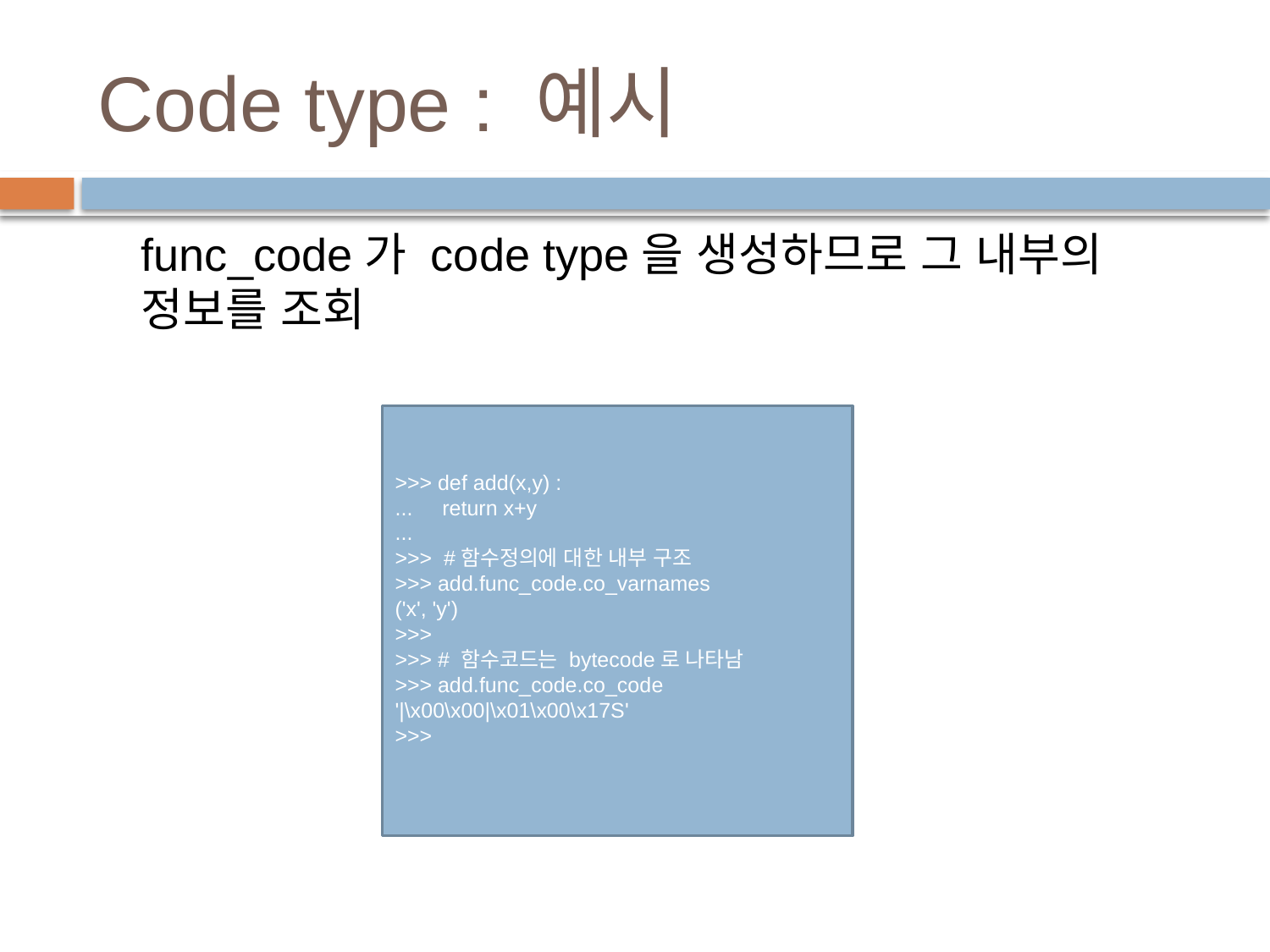

# Code type : 예시
func_code가 code type을 생성하므로 그 내부의 정보를 조회
>>> def add(x,y) :
...     return x+y
...
>>>  #함수정의에 대한 내부 구조
>>> add.func_code.co_varnames
('x', 'y')
>>>
>>> # 함수코드는 bytecode로 나타남
>>> add.func_code.co_code
'|\x00\x00|\x01\x00\x17S'
>>>